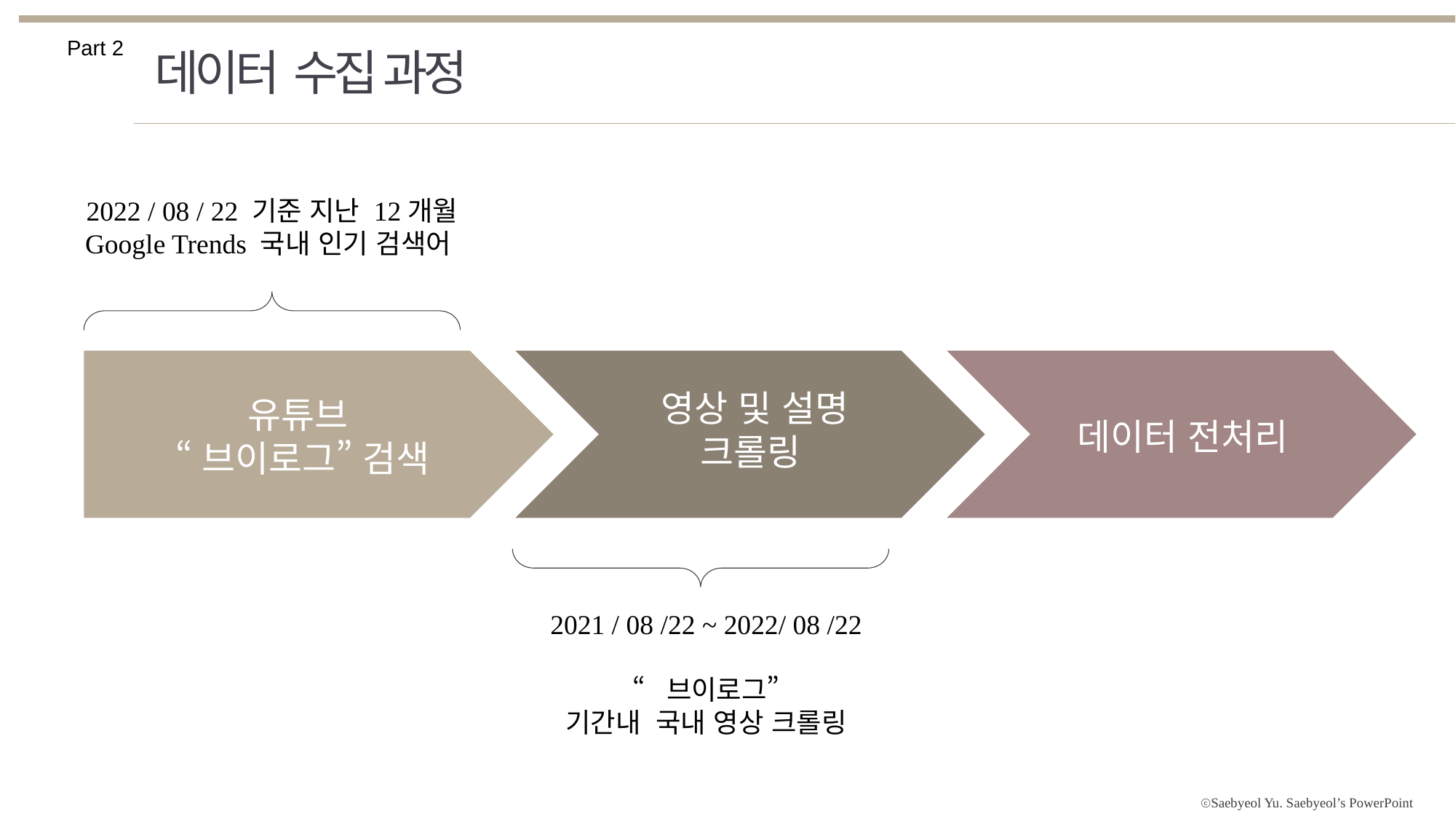

Part 2
데이터  수집 과정

2022 / 08 / 22 기준 지난 12개월
Google Trends 국내 인기 검색어

 영상 및 설명
크롤링
유튜브
 “브이로그” 검색
 데이터 전처리
2021 / 08 /22 ~ 2022/ 08 /22

“브이로그”
기간내  국내 영상 크롤링